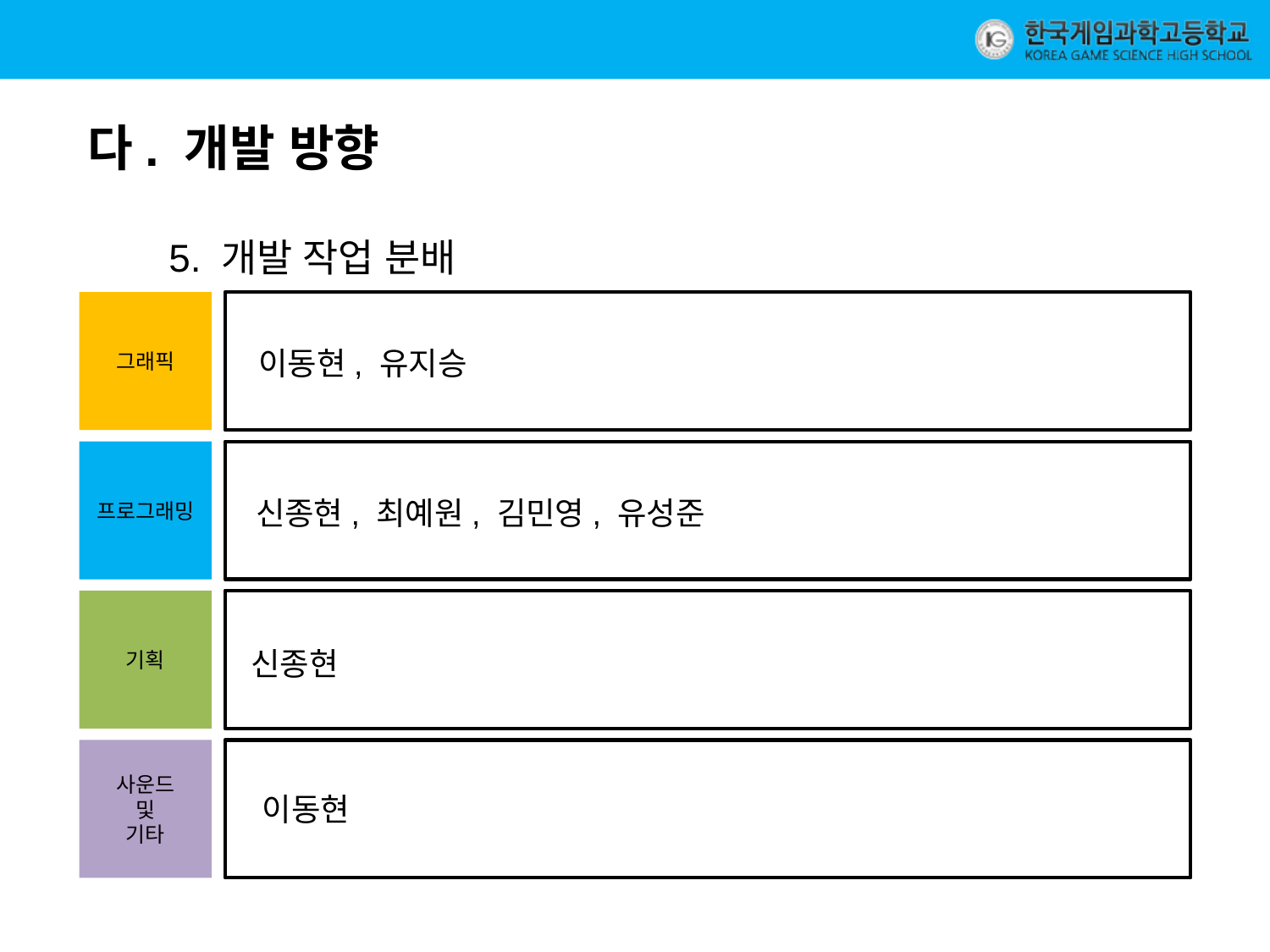

다. 개발 방향
5. 개발 작업 분배
그래픽

이동현, 유지승
프로그래밍

신종현, 최예원, 김민영, 유성준
기획

신종현
사운드
및
기타

이동현